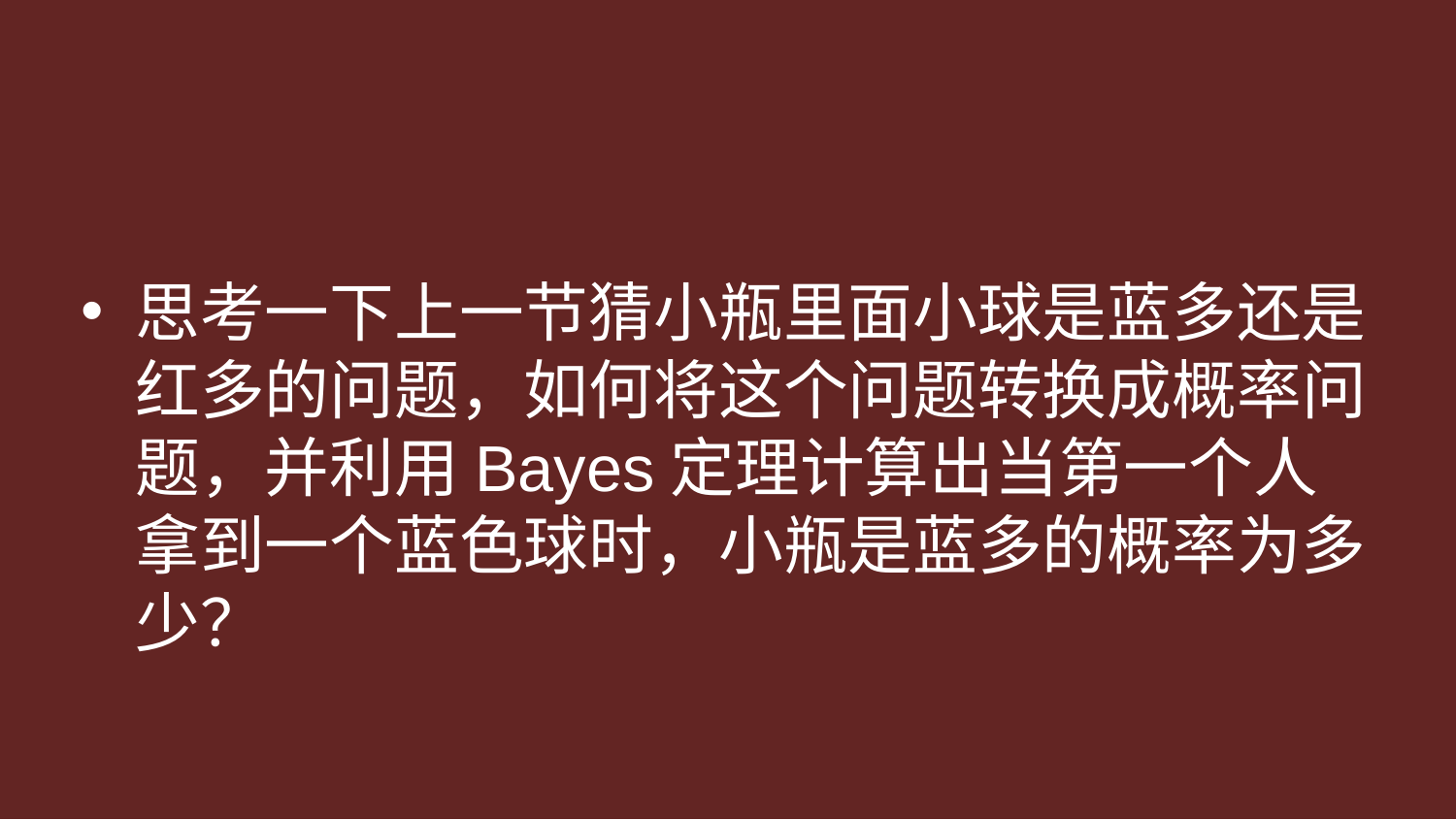

思考一下上一节猜小瓶里面小球是蓝多还是红多的问题，如何将这个问题转换成概率问题，并利用Bayes定理计算出当第一个人拿到一个蓝色球时，小瓶是蓝多的概率为多少？